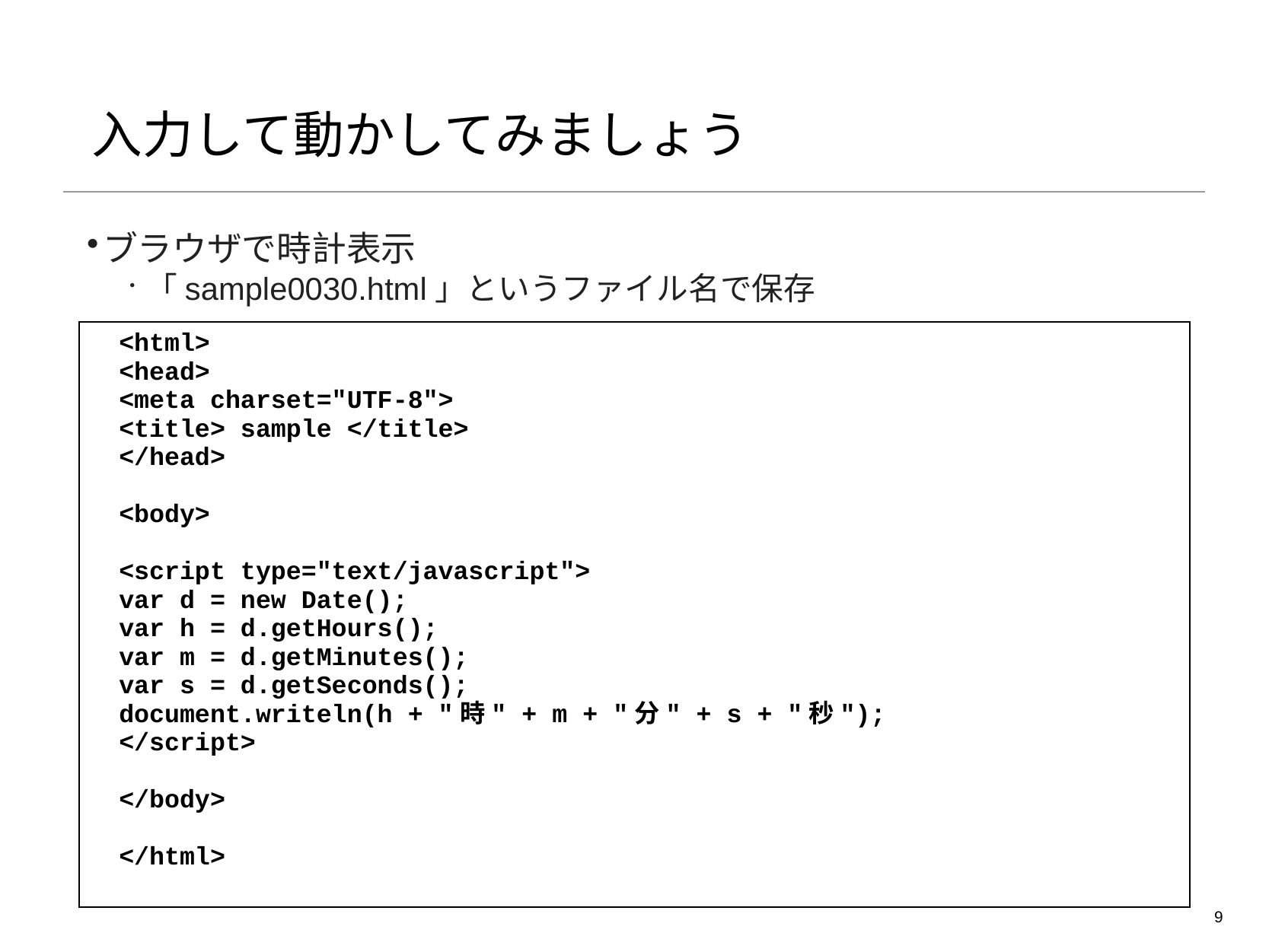

# 入力して動かしてみましょう
ブラウザで時計表示
「sample0030.html」というファイル名で保存
<html>
<head>
<meta charset="UTF-8">
<title> sample </title>
</head>

<body>

<script type="text/javascript">
var d = new Date();
var h = d.getHours();
var m = d.getMinutes();
var s = d.getSeconds();
document.writeln(h + "時" + m + "分" + s + "秒");
</script>

</body>

</html>

9